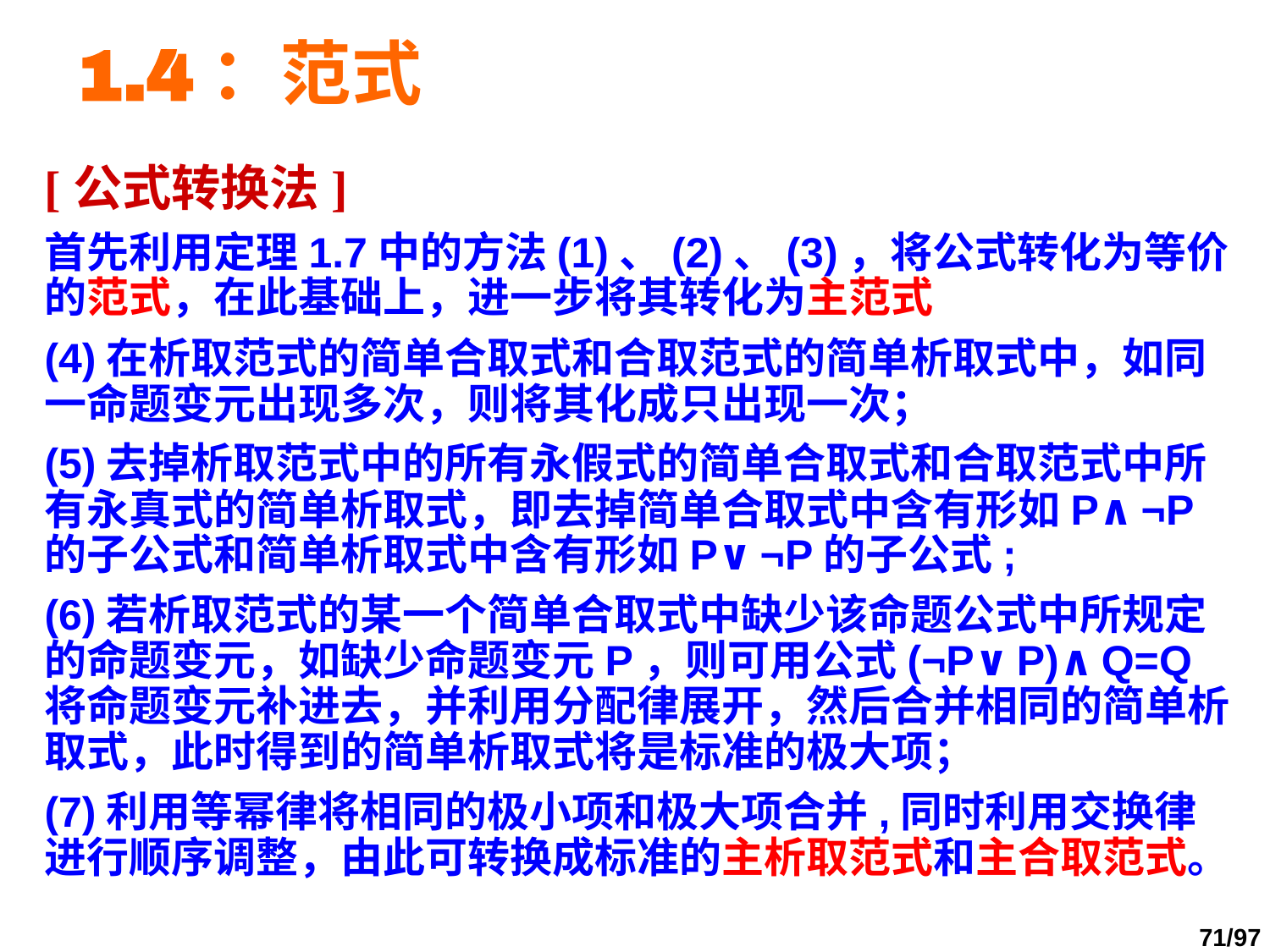

# 1.4：范式
[公式转换法]
首先利用定理1.7中的方法(1)、(2)、(3)，将公式转化为等价的范式，在此基础上，进一步将其转化为主范式
(4)在析取范式的简单合取式和合取范式的简单析取式中，如同一命题变元出现多次，则将其化成只出现一次；
(5)去掉析取范式中的所有永假式的简单合取式和合取范式中所有永真式的简单析取式，即去掉简单合取式中含有形如P∧¬P的子公式和简单析取式中含有形如P∨¬P的子公式;
(6)若析取范式的某一个简单合取式中缺少该命题公式中所规定的命题变元，如缺少命题变元P，则可用公式(¬P∨P)∧Q=Q将命题变元补进去，并利用分配律展开，然后合并相同的简单析取式，此时得到的简单析取式将是标准的极大项；
(7)利用等幂律将相同的极小项和极大项合并,同时利用交换律进行顺序调整，由此可转换成标准的主析取范式和主合取范式。